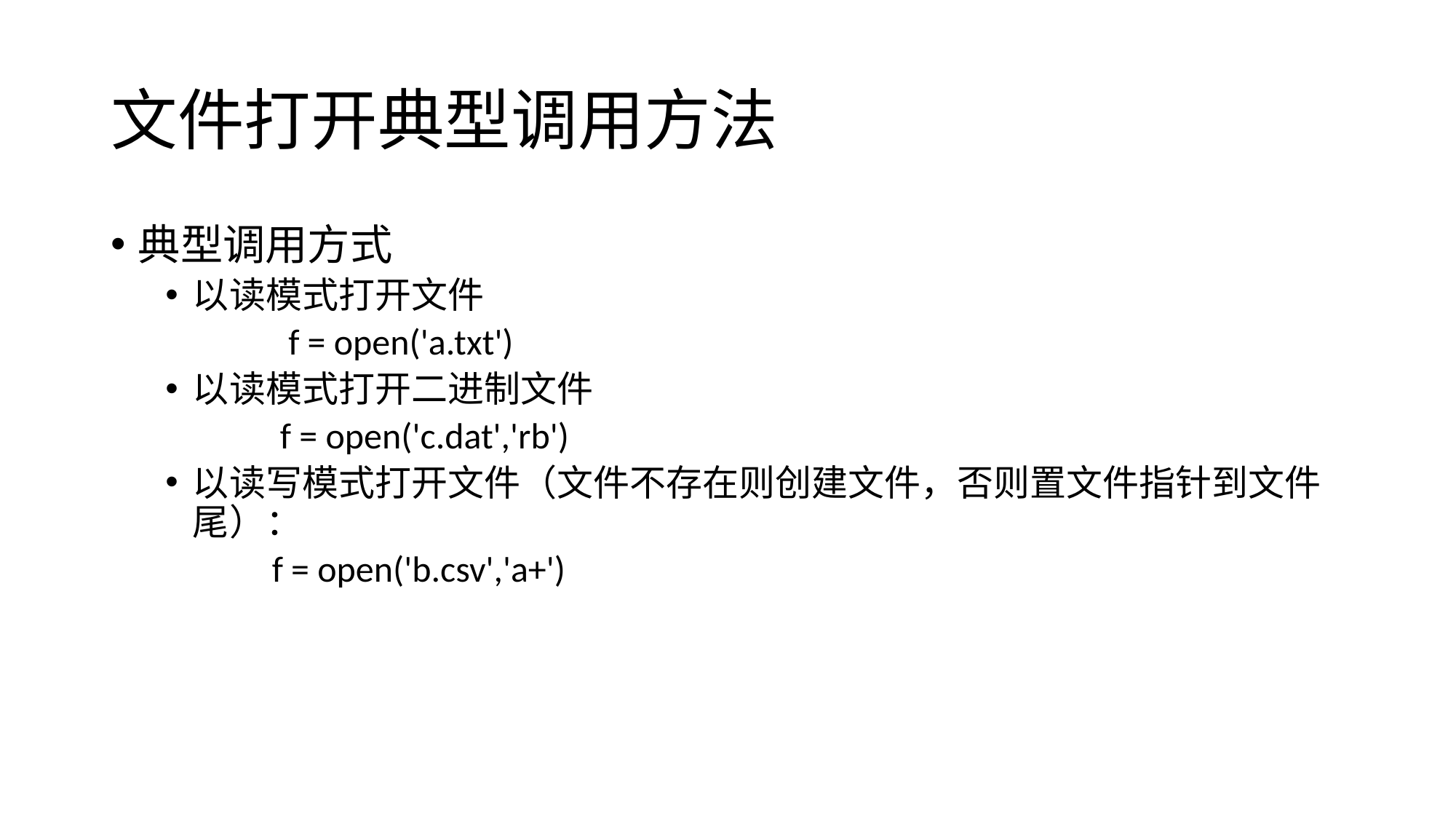

# 文件打开典型调用方法
典型调用方式
以读模式打开文件
               f = open('a.txt')
以读模式打开二进制文件
              f = open('c.dat','rb')
以读写模式打开文件（文件不存在则创建文件，否则置文件指针到文件尾）：
             f = open('b.csv','a+')